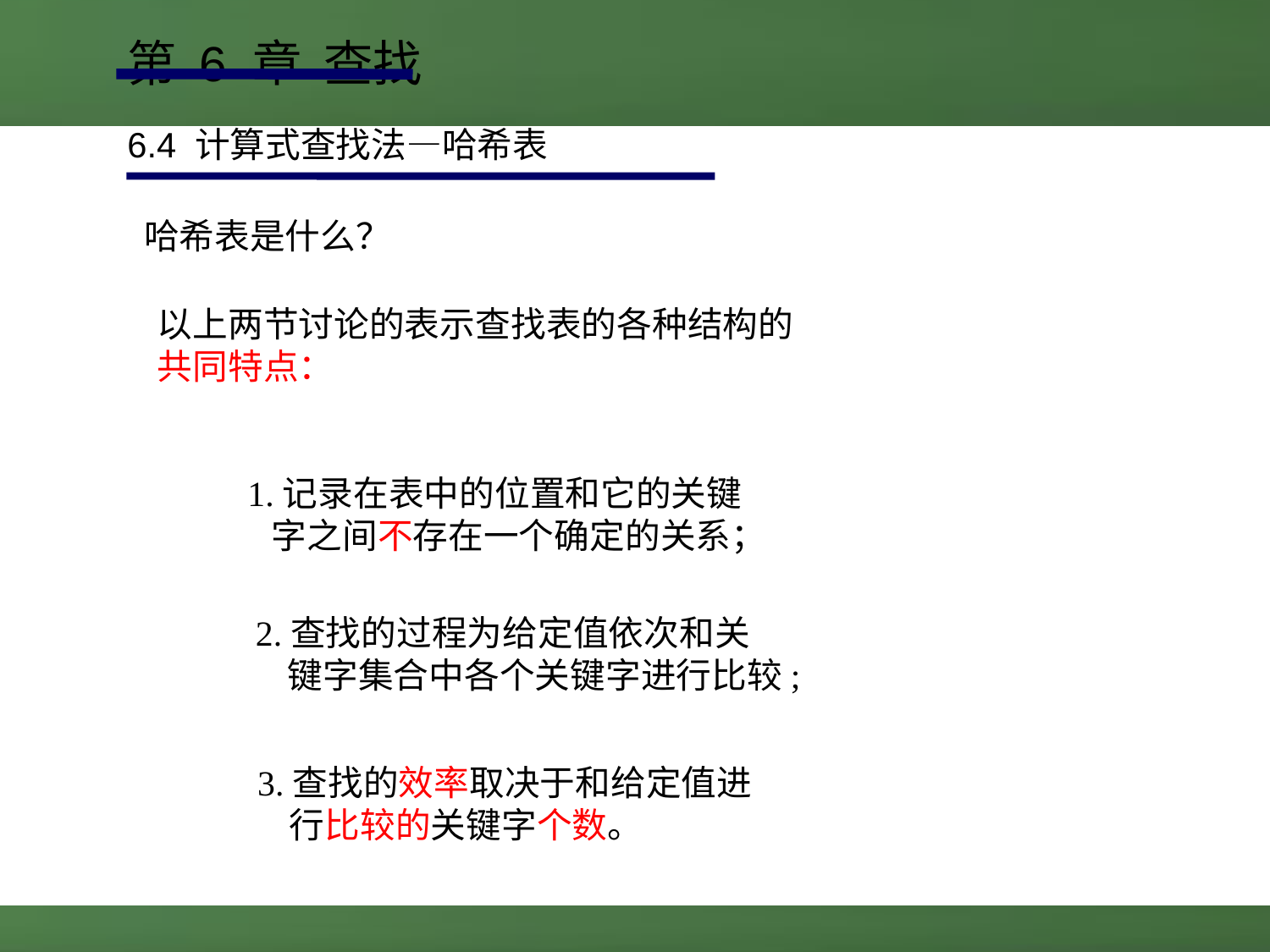

第 6 章  查找

6.4 计算式查找法—哈希表

哈希表是什么？
以上两节讨论的表示查找表的各种结构的
共同特点：
1.记录在表中的位置和它的关键
  字之间不存在一个确定的关系；
2.查找的过程为给定值依次和关
   键字集合中各个关键字进行比较;
3.查找的效率取决于和给定值进
   行比较的关键字个数。